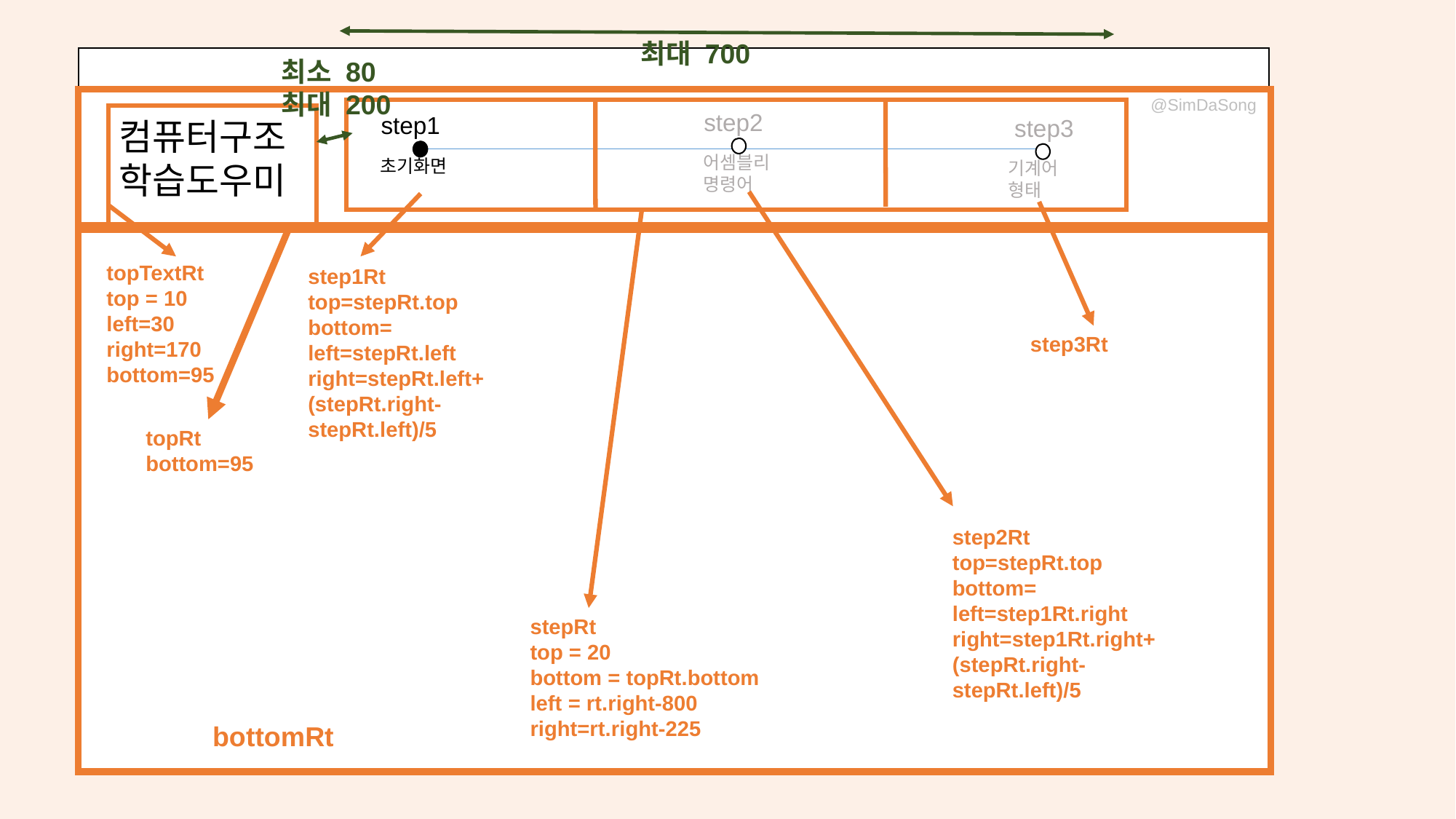

최대 700

최소 80 최대 200

@SimDaSong

step2
step1

step3
컴퓨터구조
학습도우미

어셈블리
명령어
초기화면
기계어 형태

topTextRt
top = 10
left=30
right=170
bottom=95
step1Rt
top=stepRt.top
bottom=
left=stepRt.left
right=stepRt.left+(stepRt.right-stepRt.left)/5

step3Rt
topRt
bottom=95
step2Rt
top=stepRt.top
bottom=
left=step1Rt.right
right=step1Rt.right+(stepRt.right-stepRt.left)/5
stepRt
top = 20
bottom = topRt.bottom
left = rt.right-800
right=rt.right-225

bottomRt